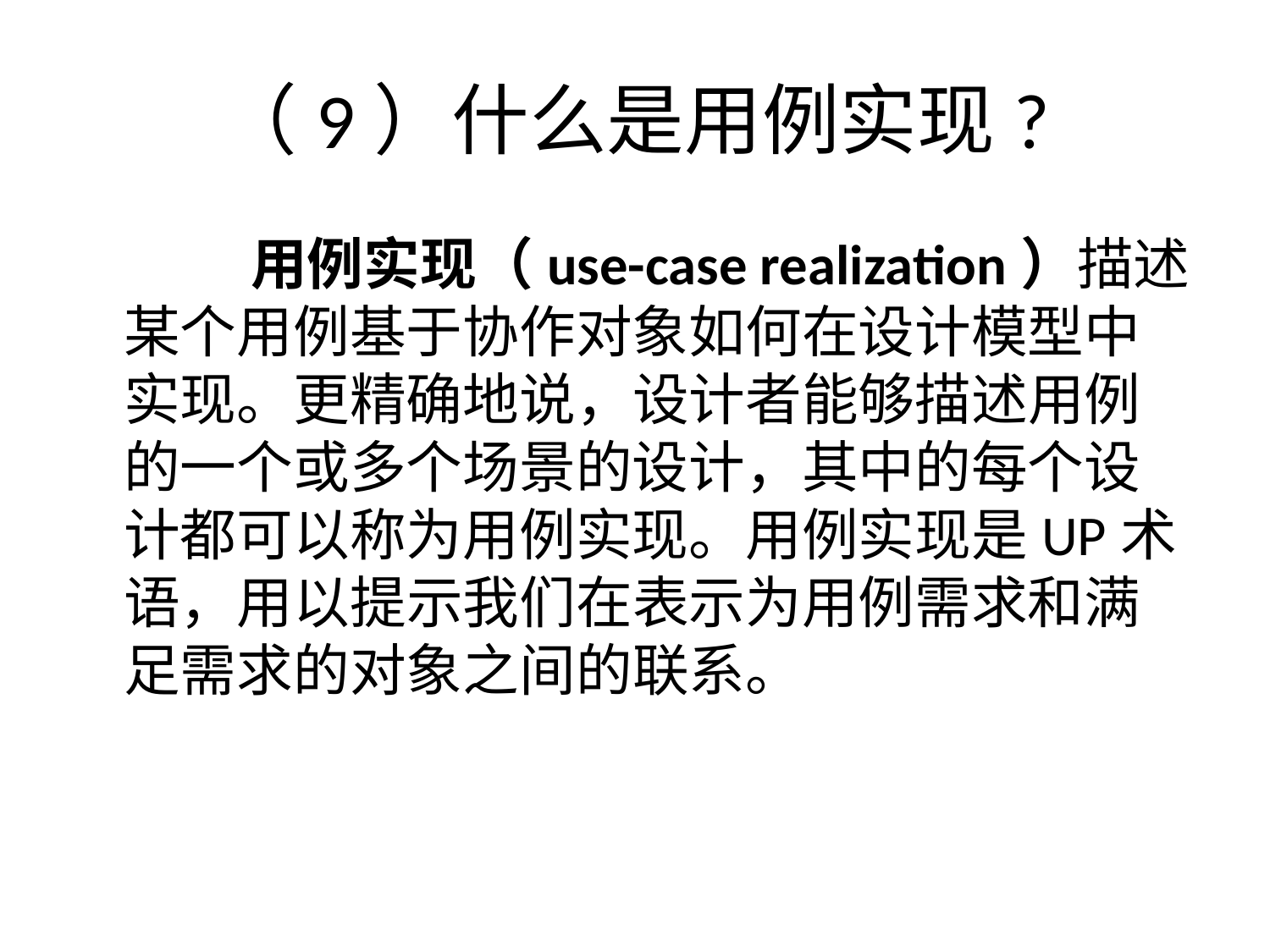

# （9）什么是用例实现?
		用例实现（use-case realization）描述某个用例基于协作对象如何在设计模型中实现。更精确地说，设计者能够描述用例的一个或多个场景的设计，其中的每个设计都可以称为用例实现。用例实现是UP术语，用以提示我们在表示为用例需求和满足需求的对象之间的联系。